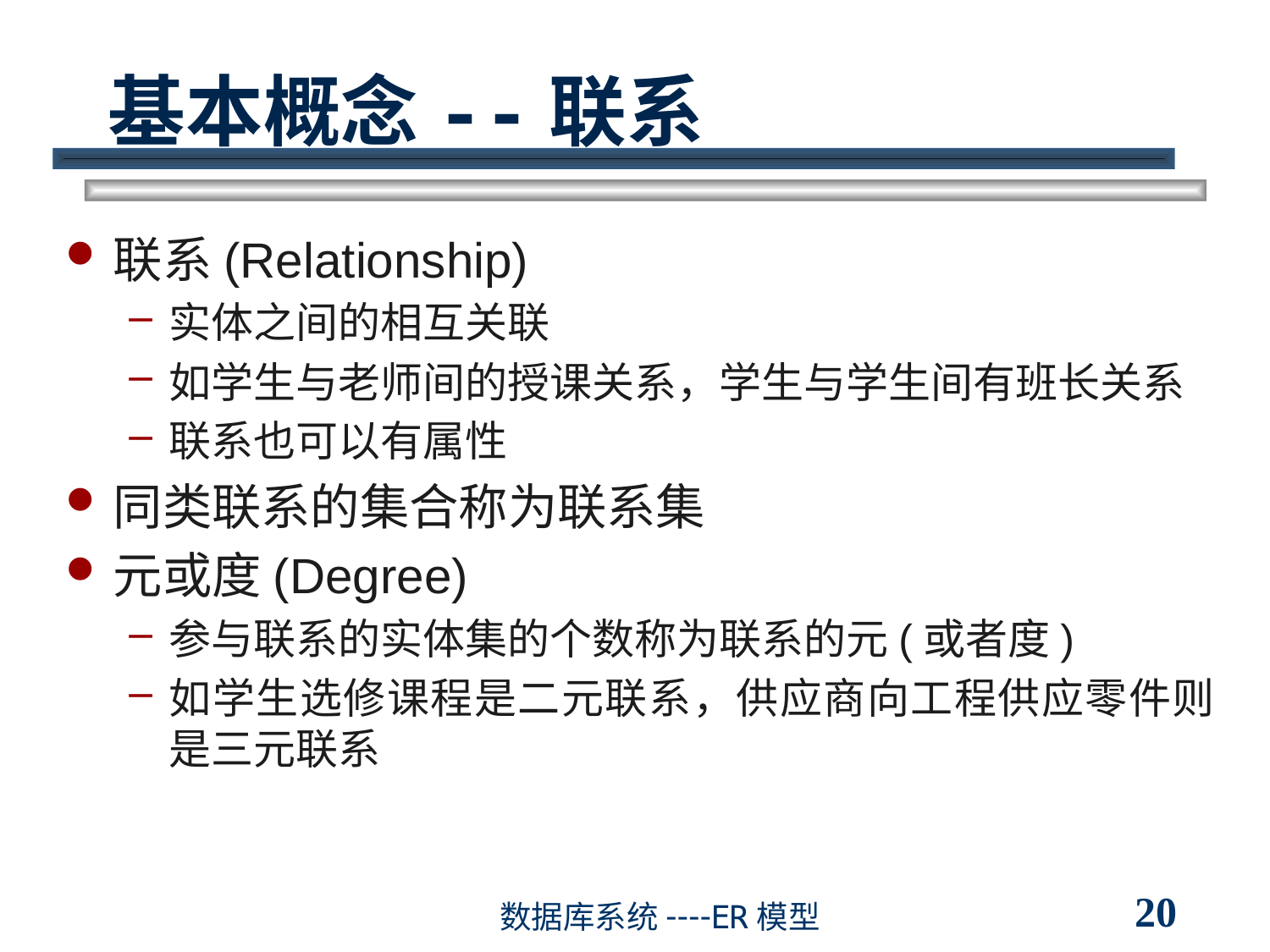

# 基本概念--联系
联系(Relationship)
实体之间的相互关联
如学生与老师间的授课关系，学生与学生间有班长关系
联系也可以有属性
同类联系的集合称为联系集
元或度(Degree)
参与联系的实体集的个数称为联系的元(或者度)
如学生选修课程是二元联系，供应商向工程供应零件则是三元联系
20
数据库系统----ER模型